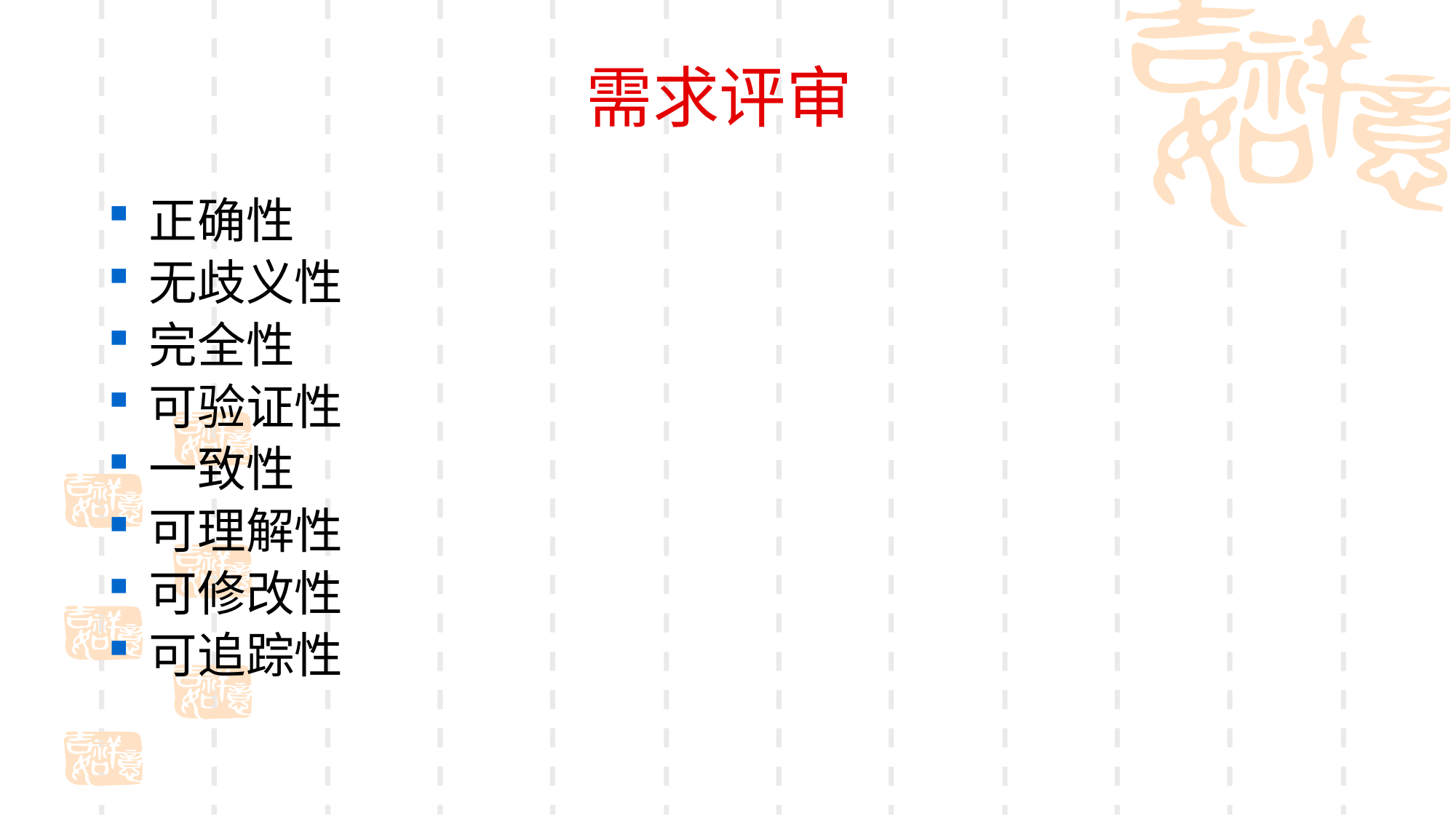

# 需求评审
正确性
无歧义性
完全性
可验证性
一致性
可理解性
可修改性
可追踪性